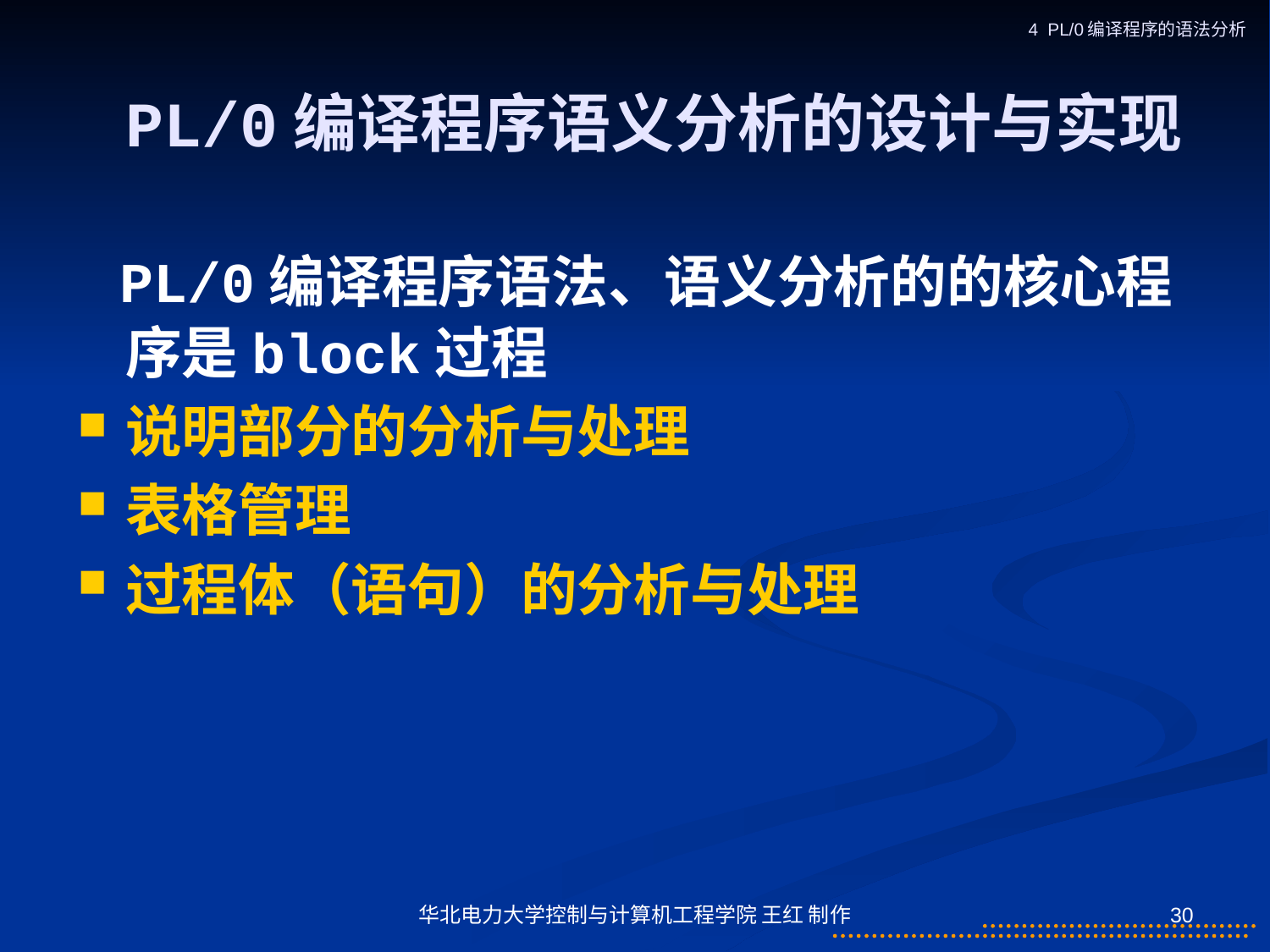

4  PL/0编译程序的语法分析
# PL/0编译程序语义分析的设计与实现
 PL/0编译程序语法、语义分析的的核心程序是block过程
说明部分的分析与处理
表格管理
过程体（语句）的分析与处理

华北电力大学控制与计算机工程学院 王红 制作
30